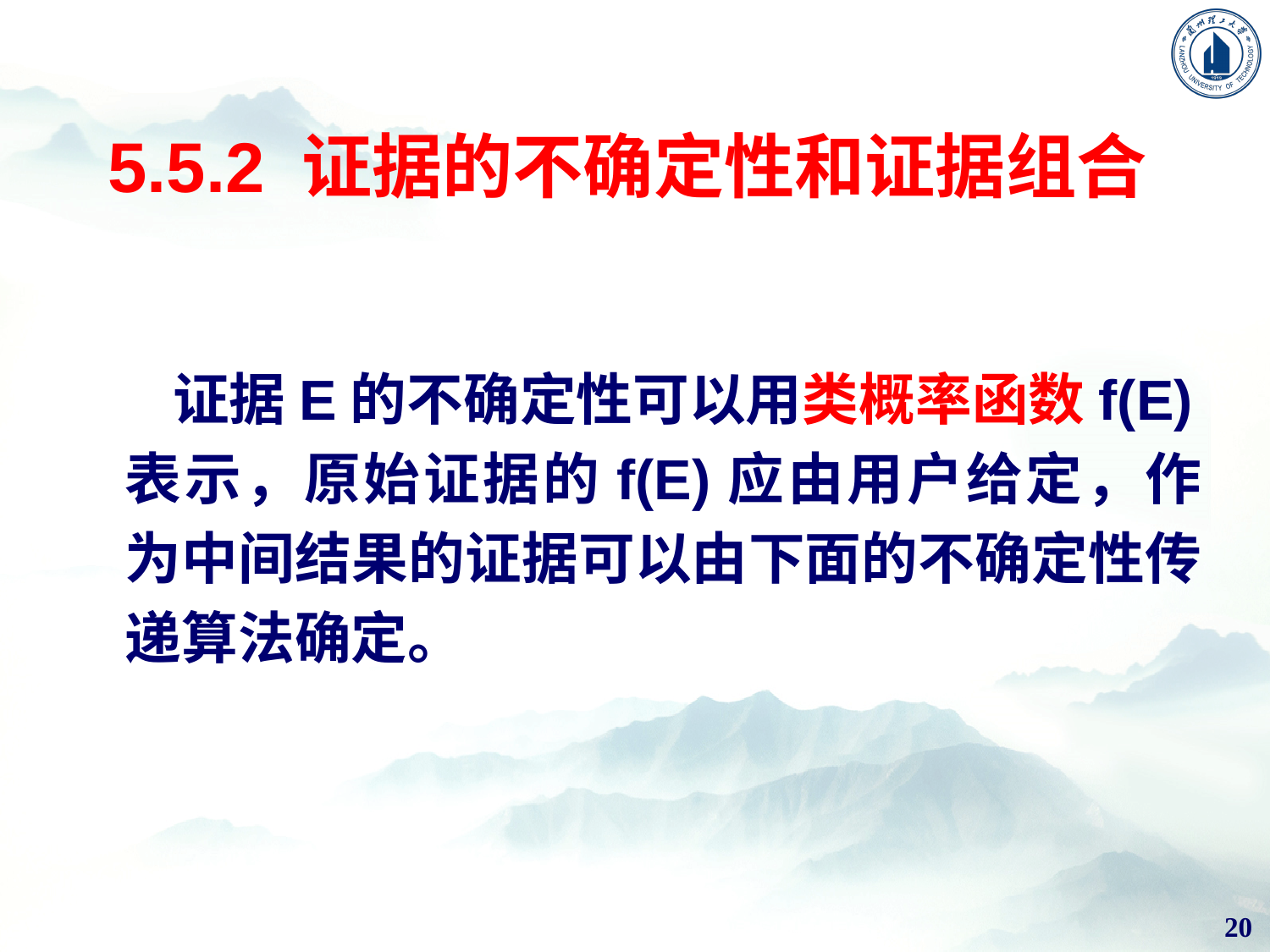

# 5.5.2 证据的不确定性和证据组合
证据E的不确定性可以用类概率函数f(E)表示，原始证据的f(E)应由用户给定，作为中间结果的证据可以由下面的不确定性传递算法确定。
20